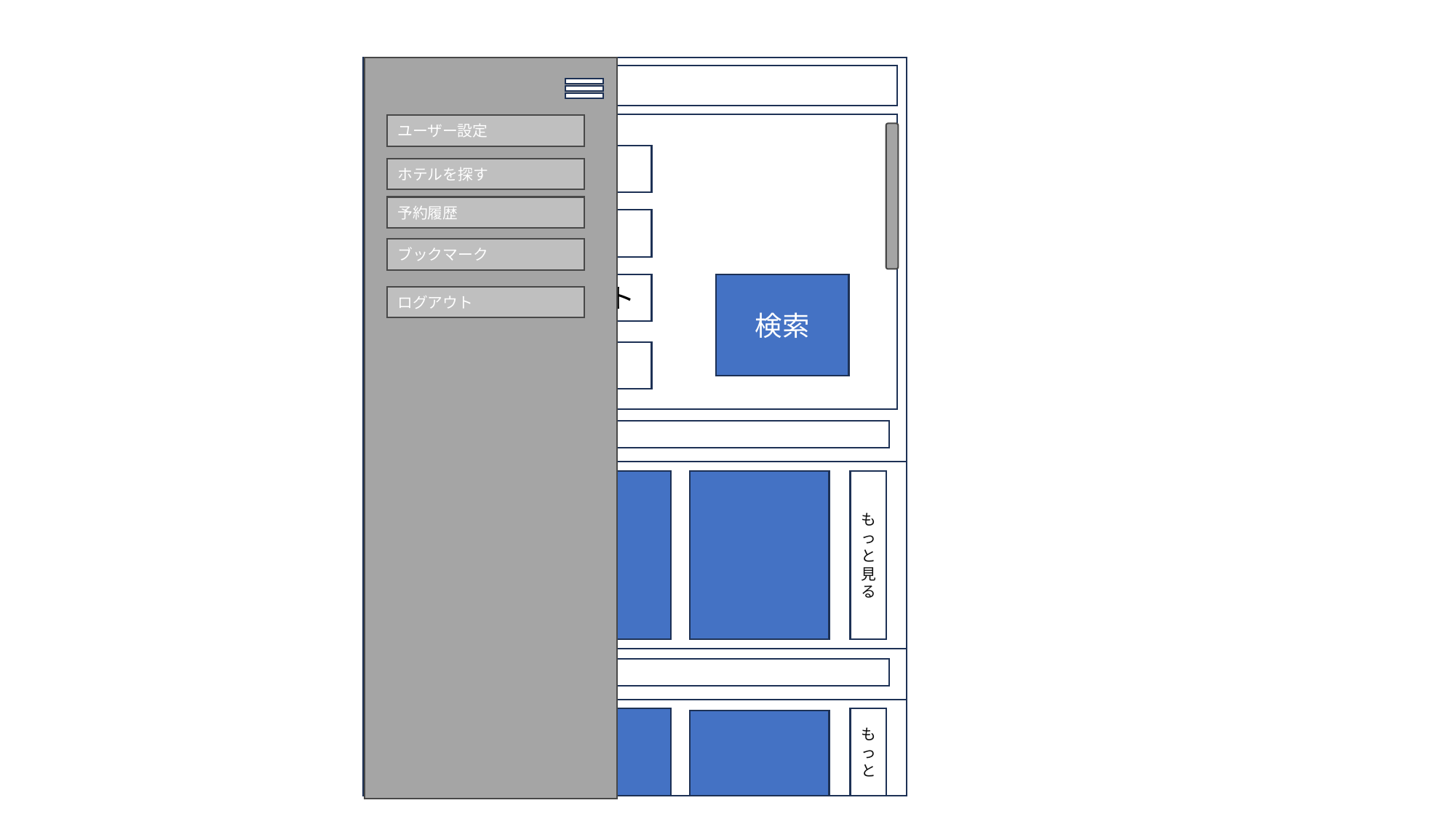

過去の閲覧履歴

ユーザー設定

🔎旅行先
ホテルを探す
予約履歴
🔎チェックイン
ブックマーク
🔎チェックアウト
検索
ログアウト
🔎予約人数
過去の検索履歴

もっと見る
ブックマーク

もっと